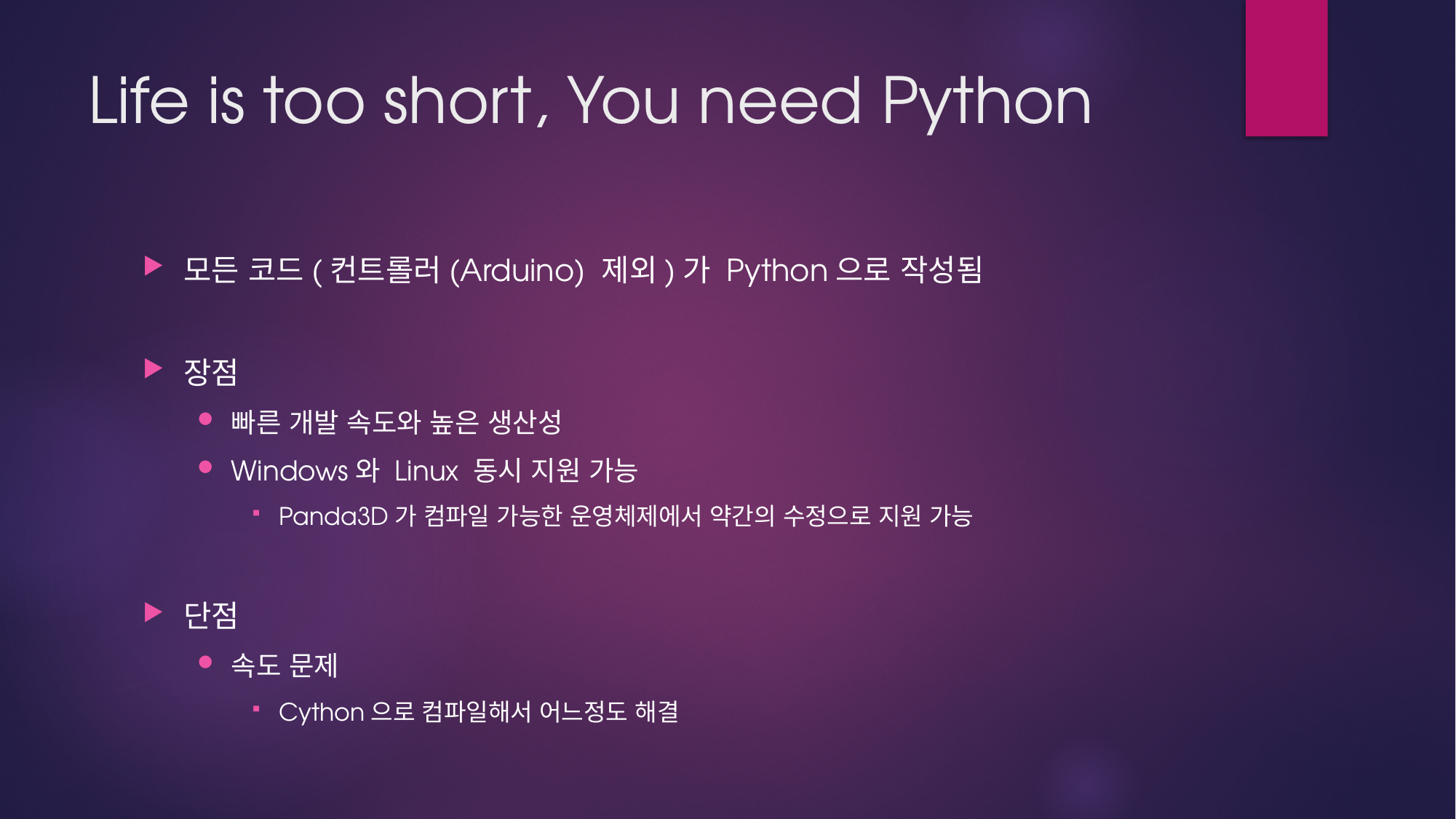

# Life is too short, You need Python
모든 코드(컨트롤러(Arduino) 제외)가 Python으로 작성됨

장점
빠른 개발 속도와 높은 생산성
Windows와 Linux 동시 지원 가능
Panda3D가 컴파일 가능한 운영체제에서 약간의 수정으로 지원 가능

단점
속도 문제
Cython으로 컴파일해서 어느정도 해결